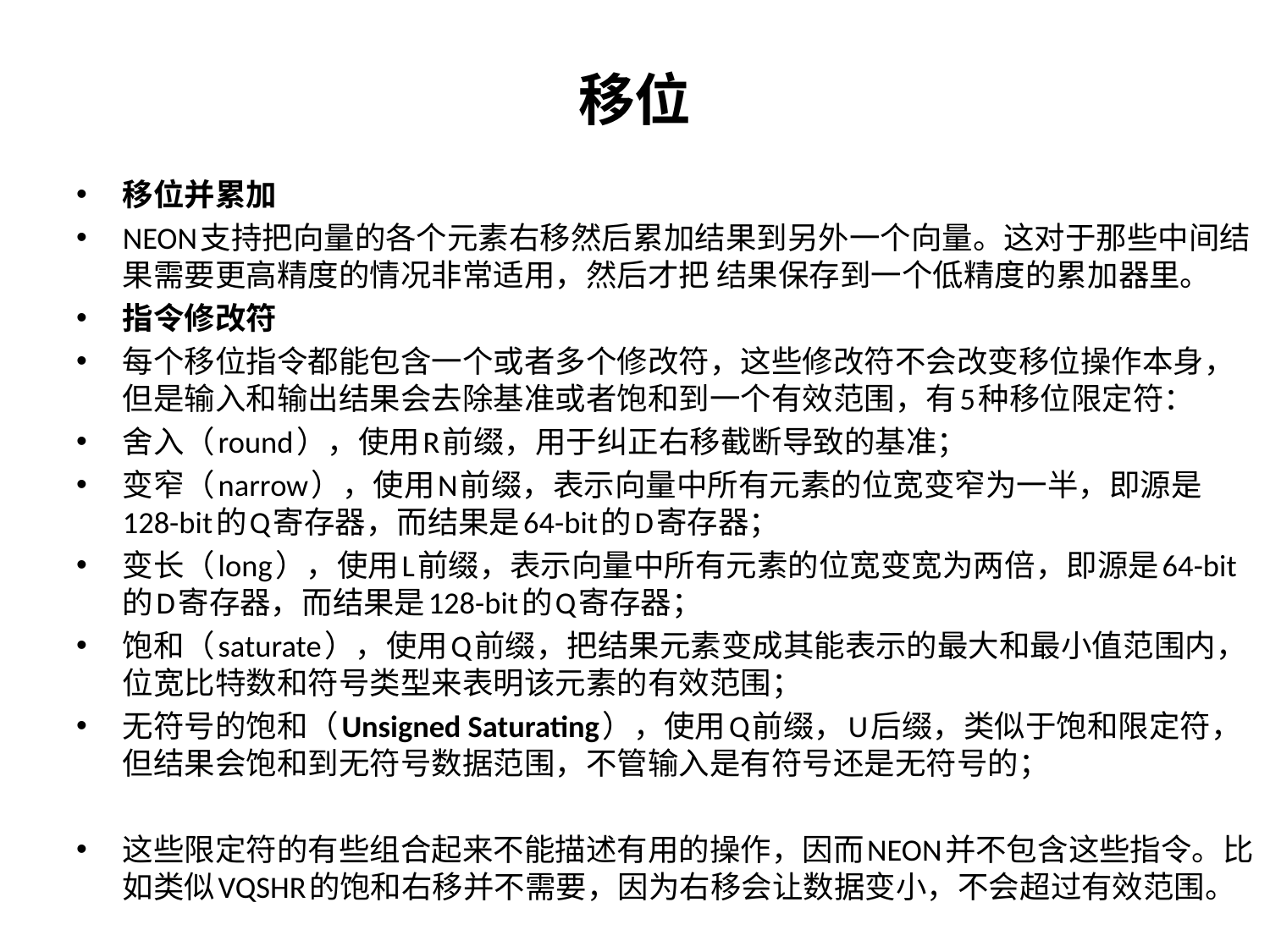

# 移位
移位并累加
NEON支持把向量的各个元素右移然后累加结果到另外一个向量。这对于那些中间结果需要更高精度的情况非常适用，然后才把 结果保存到一个低精度的累加器里。
指令修改符
每个移位指令都能包含一个或者多个修改符，这些修改符不会改变移位操作本身，但是输入和输出结果会去除基准或者饱和到一个有效范围，有5种移位限定符：
舍入（round），使用R前缀，用于纠正右移截断导致的基准；
变窄（narrow），使用N前缀，表示向量中所有元素的位宽变窄为一半，即源是128-bit的Q寄存器，而结果是64-bit的D寄存器；
变长（long），使用L前缀，表示向量中所有元素的位宽变宽为两倍，即源是64-bit的D寄存器，而结果是128-bit的Q寄存器；
饱和（saturate），使用Q前缀，把结果元素变成其能表示的最大和最小值范围内，位宽比特数和符号类型来表明该元素的有效范围；
无符号的饱和（Unsigned Saturating），使用Q前缀，U后缀，类似于饱和限定符，但结果会饱和到无符号数据范围，不管输入是有符号还是无符号的；

这些限定符的有些组合起来不能描述有用的操作，因而NEON并不包含这些指令。比如类似VQSHR的饱和右移并不需要，因为右移会让数据变小，不会超过有效范围。